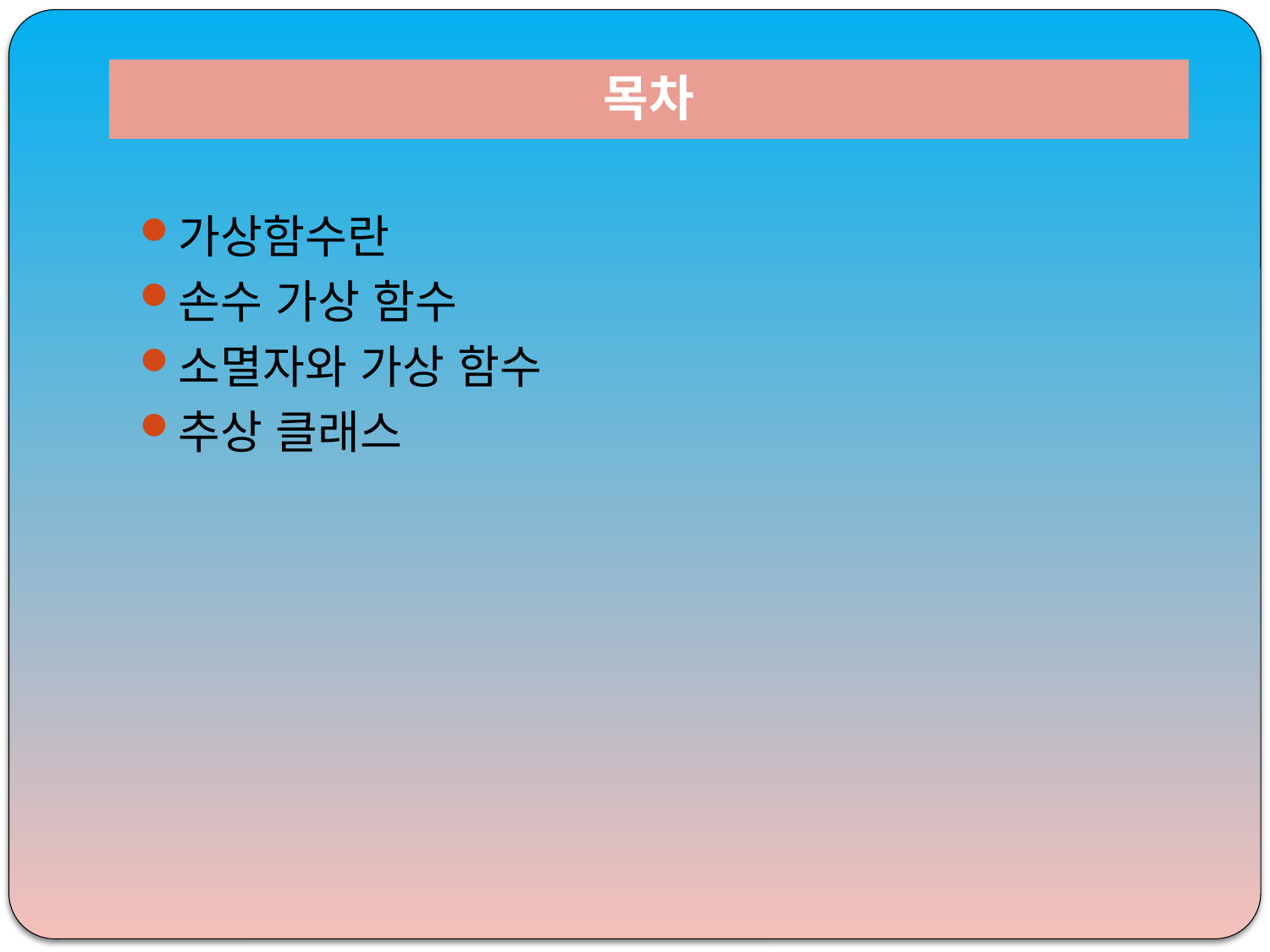

# 목차
가상함수란
손수 가상 함수
소멸자와 가상 함수
추상 클래스